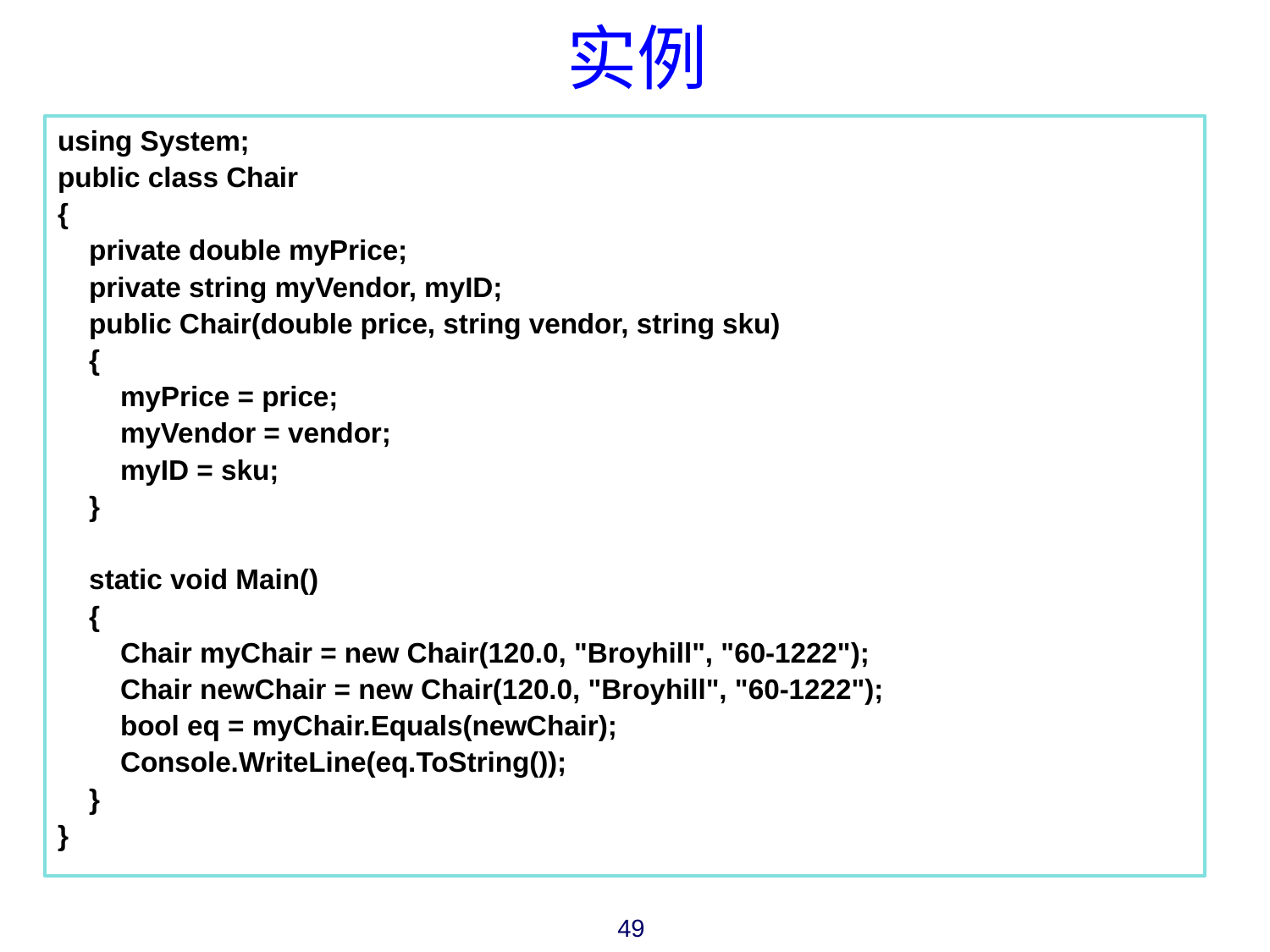

# 实例
using System;
public class Chair
{
    private double myPrice;
    private string myVendor, myID;
    public Chair(double price, string vendor, string sku)
    {
        myPrice = price;
        myVendor = vendor;
        myID = sku;
    }

    static void Main()
    {
        Chair myChair = new Chair(120.0, "Broyhill", "60-1222");
        Chair newChair = new Chair(120.0, "Broyhill", "60-1222");
        bool eq = myChair.Equals(newChair);
        Console.WriteLine(eq.ToString());
    }
}
49